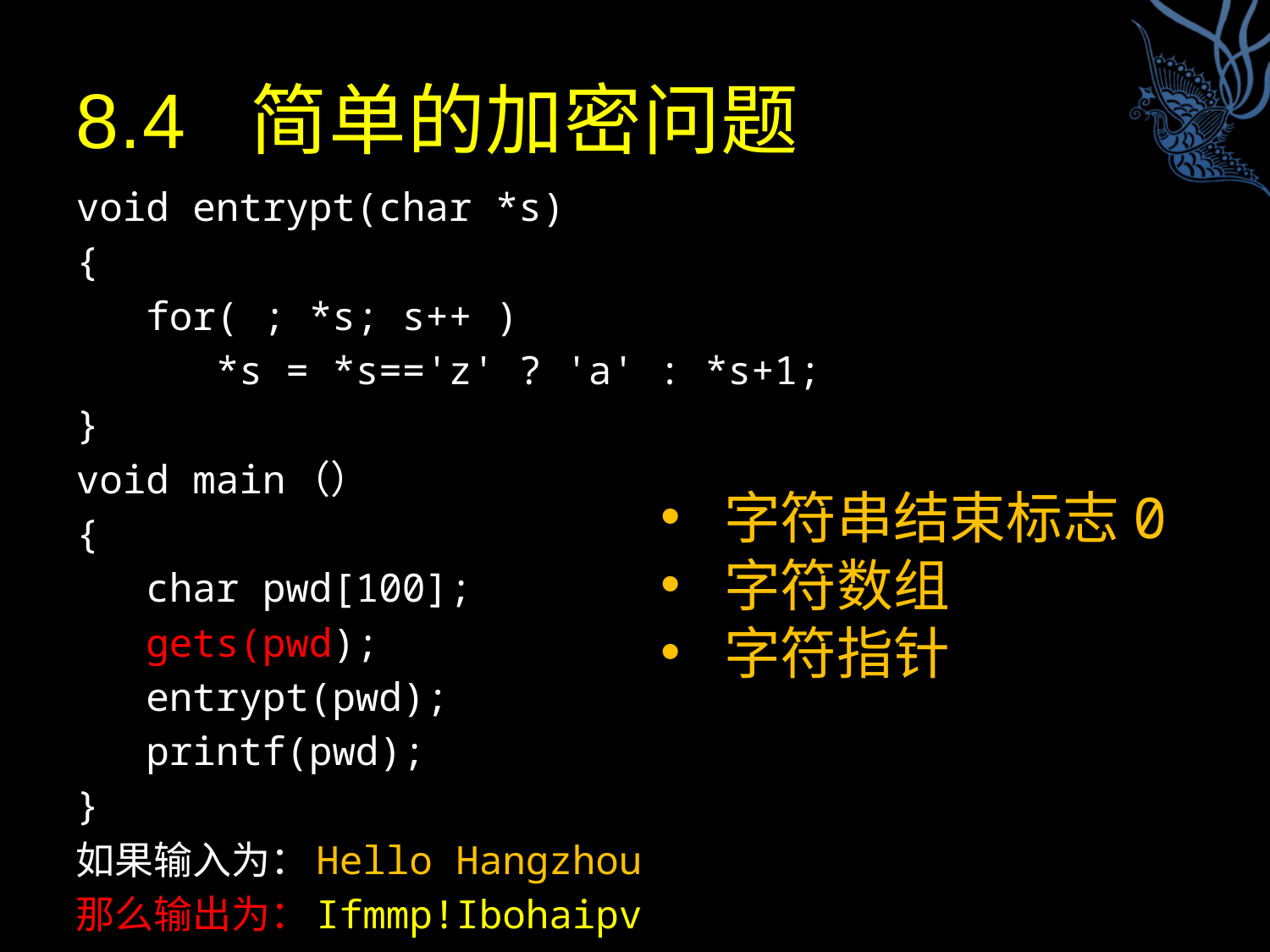

# 8.4  简单的加密问题
void entrypt(char *s)
{
   for( ; *s; s++ )
      *s = *s=='z' ? 'a' : *s+1;
}
void main（）
{
   char pwd[100];
   gets(pwd);
   entrypt(pwd);
   printf(pwd);
}
如果输入为：Hello Hangzhou
那么输出为：Ifmmp!Ibohaipv
字符串结束标志0
字符数组
字符指针